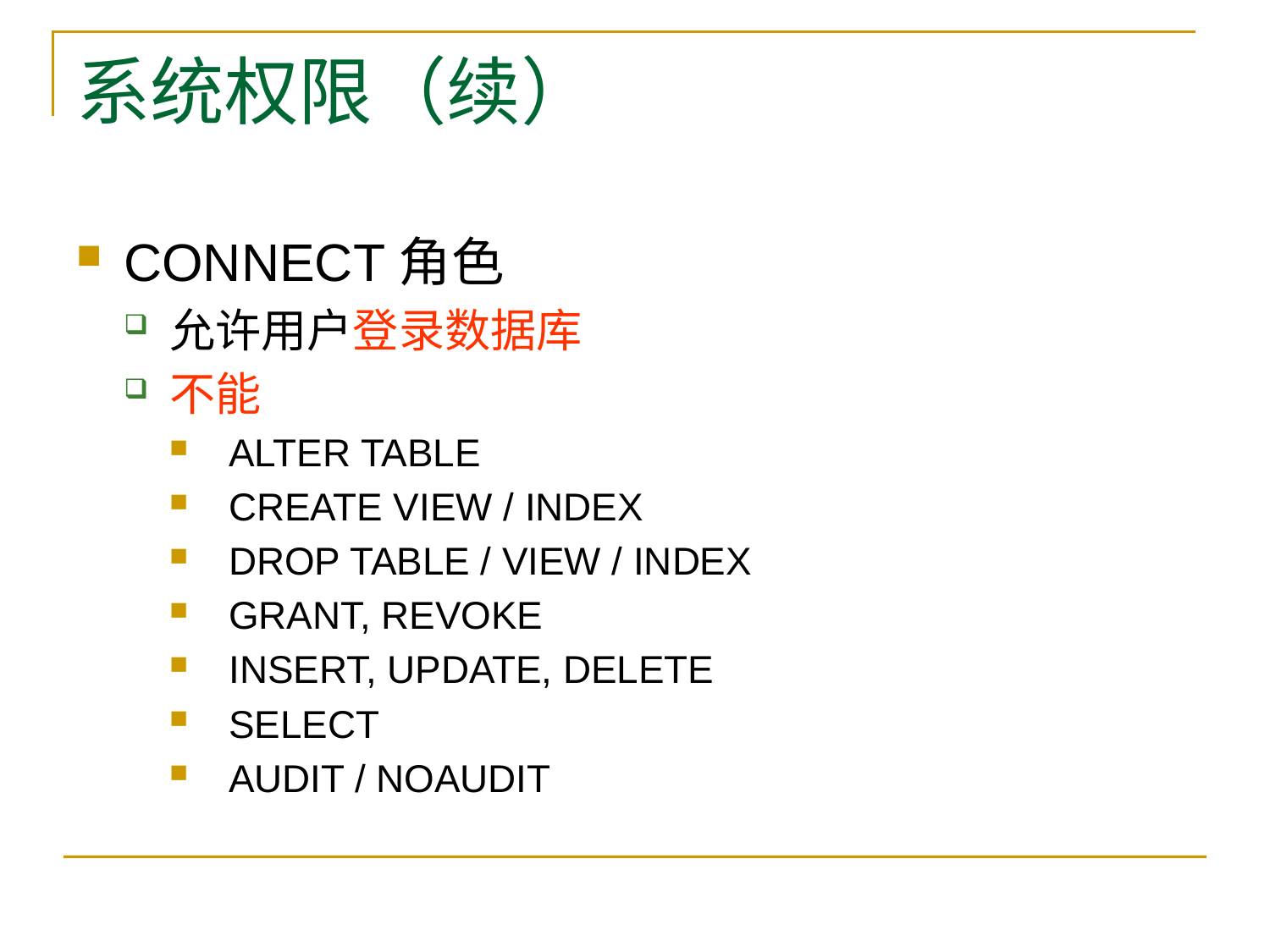

# 系统权限（续）
CONNECT角色
允许用户登录数据库
不能
 ALTER TABLE
 CREATE VIEW / INDEX
 DROP TABLE / VIEW / INDEX
 GRANT, REVOKE
 INSERT, UPDATE, DELETE
 SELECT
 AUDIT / NOAUDIT